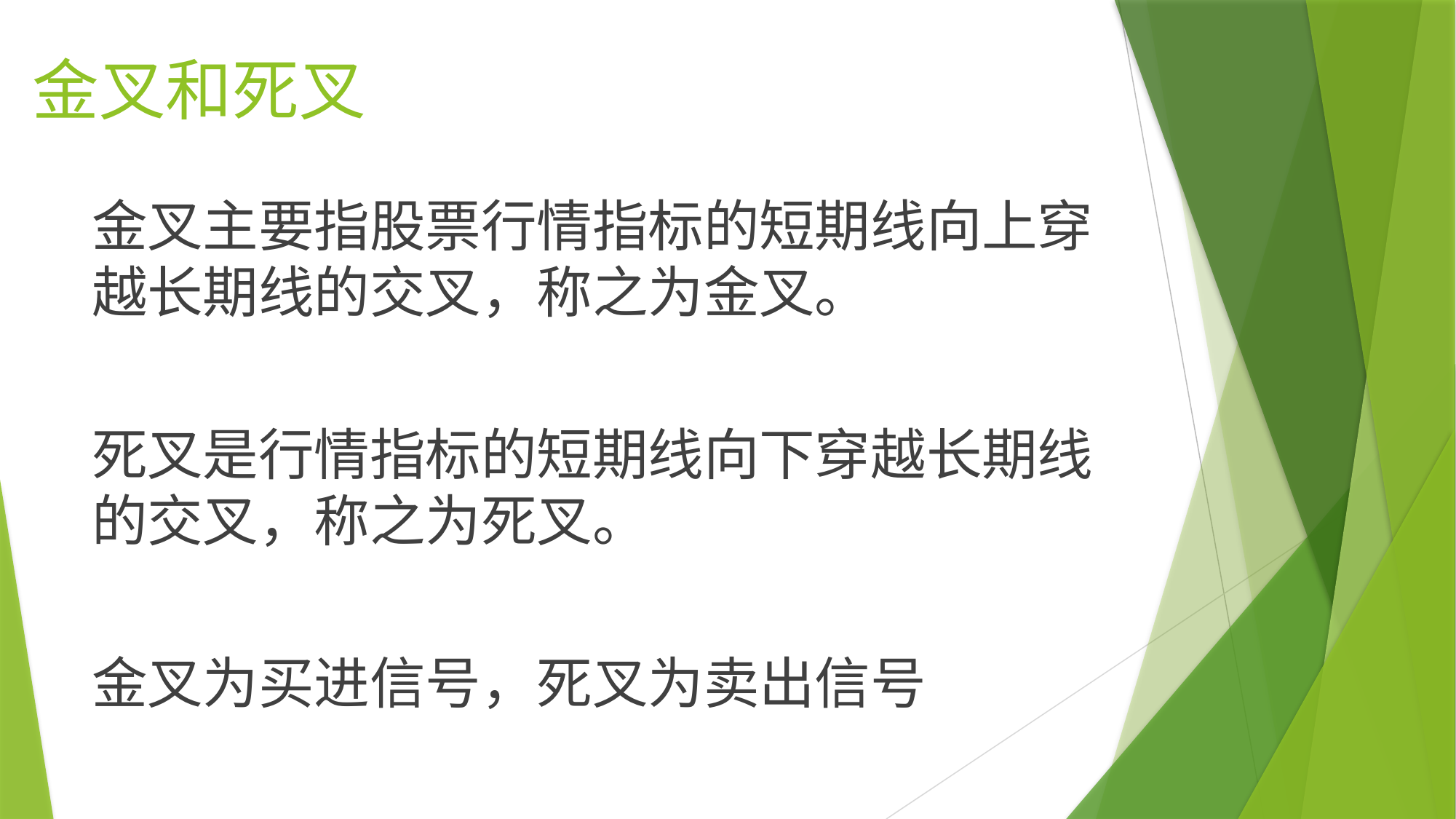

# 金叉和死叉
金叉主要指股票行情指标的短期线向上穿越长期线的交叉，称之为金叉。

死叉是行情指标的短期线向下穿越长期线的交叉，称之为死叉。

金叉为买进信号，死叉为卖出信号